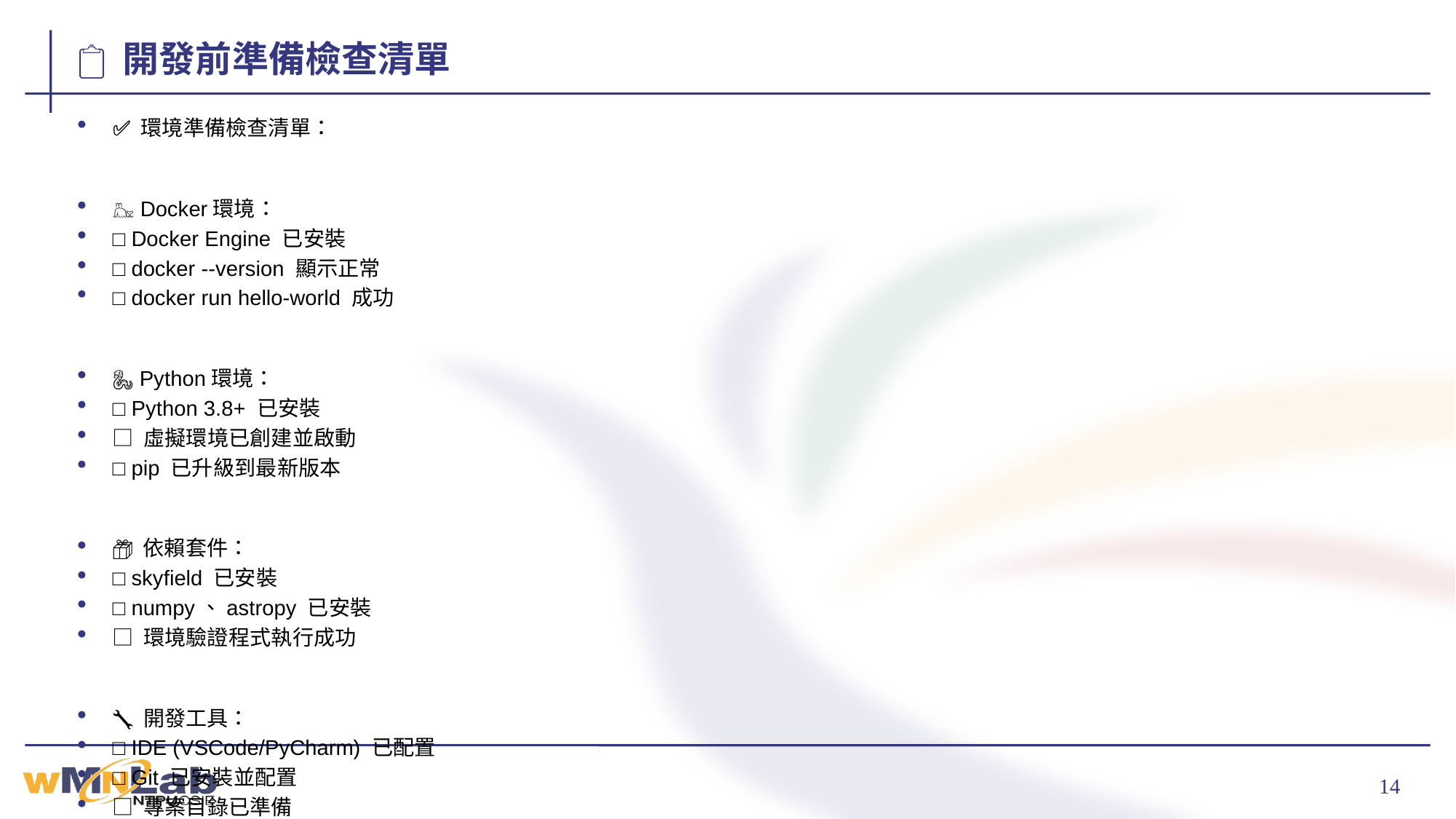

# 📋 開發前準備檢查清單
✅ 環境準備檢查清單：

🐳 Docker環境：
□ Docker Engine 已安裝
□ docker --version 顯示正常
□ docker run hello-world 成功

🐍 Python環境：
□ Python 3.8+ 已安裝
□ 虛擬環境已創建並啟動
□ pip 已升級到最新版本

📦 依賴套件：
□ skyfield 已安裝
□ numpy、astropy 已安裝
□ 環境驗證程式執行成功

🔧 開發工具：
□ IDE (VSCode/PyCharm) 已配置
□ Git 已安裝並配置
□ 專案目錄已準備

🎯 全部勾選完成後，即可開始TLE實作學習！